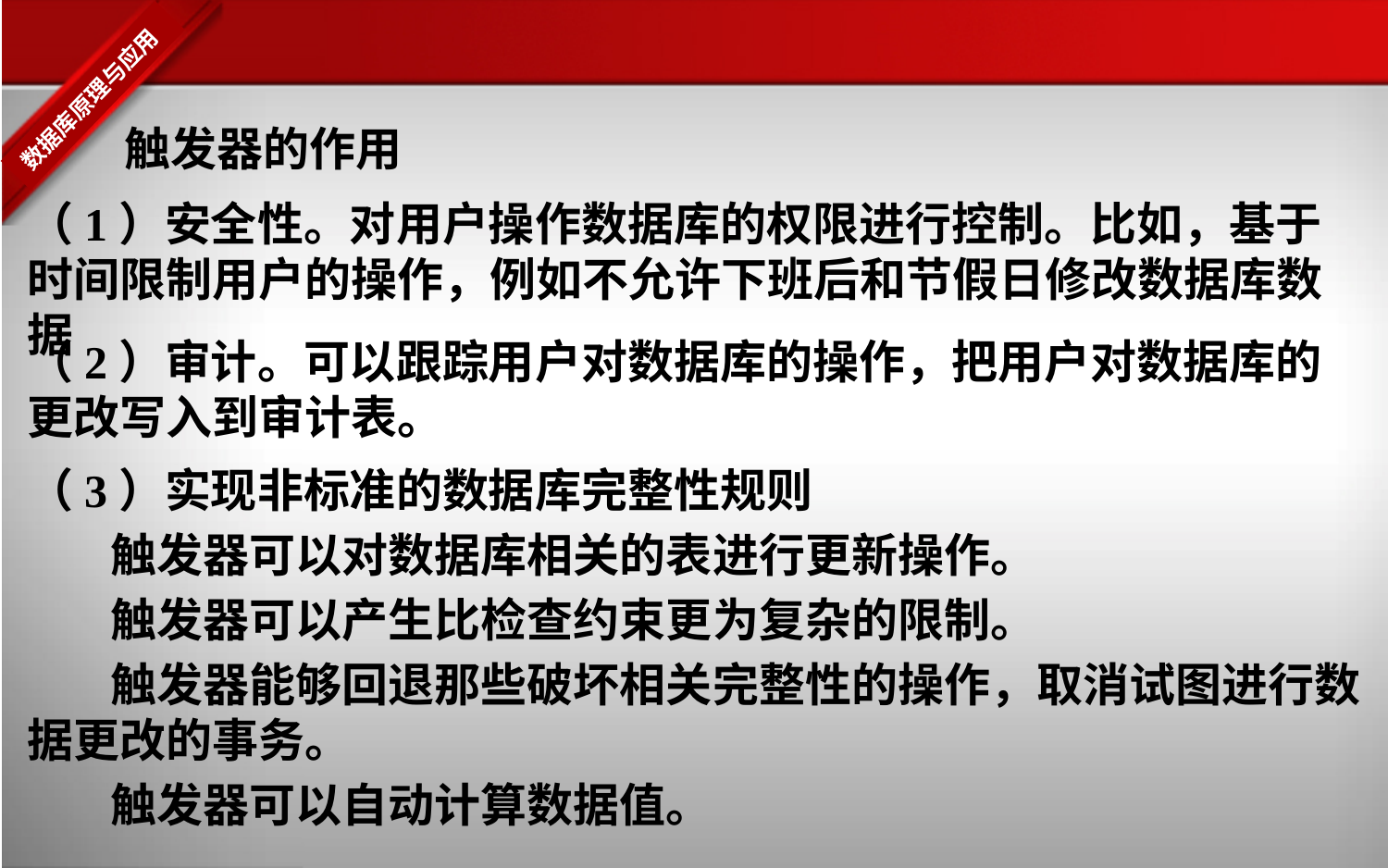

触发器的作用
（1）安全性。对用户操作数据库的权限进行控制。比如，基于时间限制用户的操作，例如不允许下班后和节假日修改数据库数据
（2）审计。可以跟踪用户对数据库的操作，把用户对数据库的更改写入到审计表。
（3）实现非标准的数据库完整性规则
       触发器可以对数据库相关的表进行更新操作。
       触发器可以产生比检查约束更为复杂的限制。
       触发器能够回退那些破坏相关完整性的操作，取消试图进行数据更改的事务。
       触发器可以自动计算数据值。